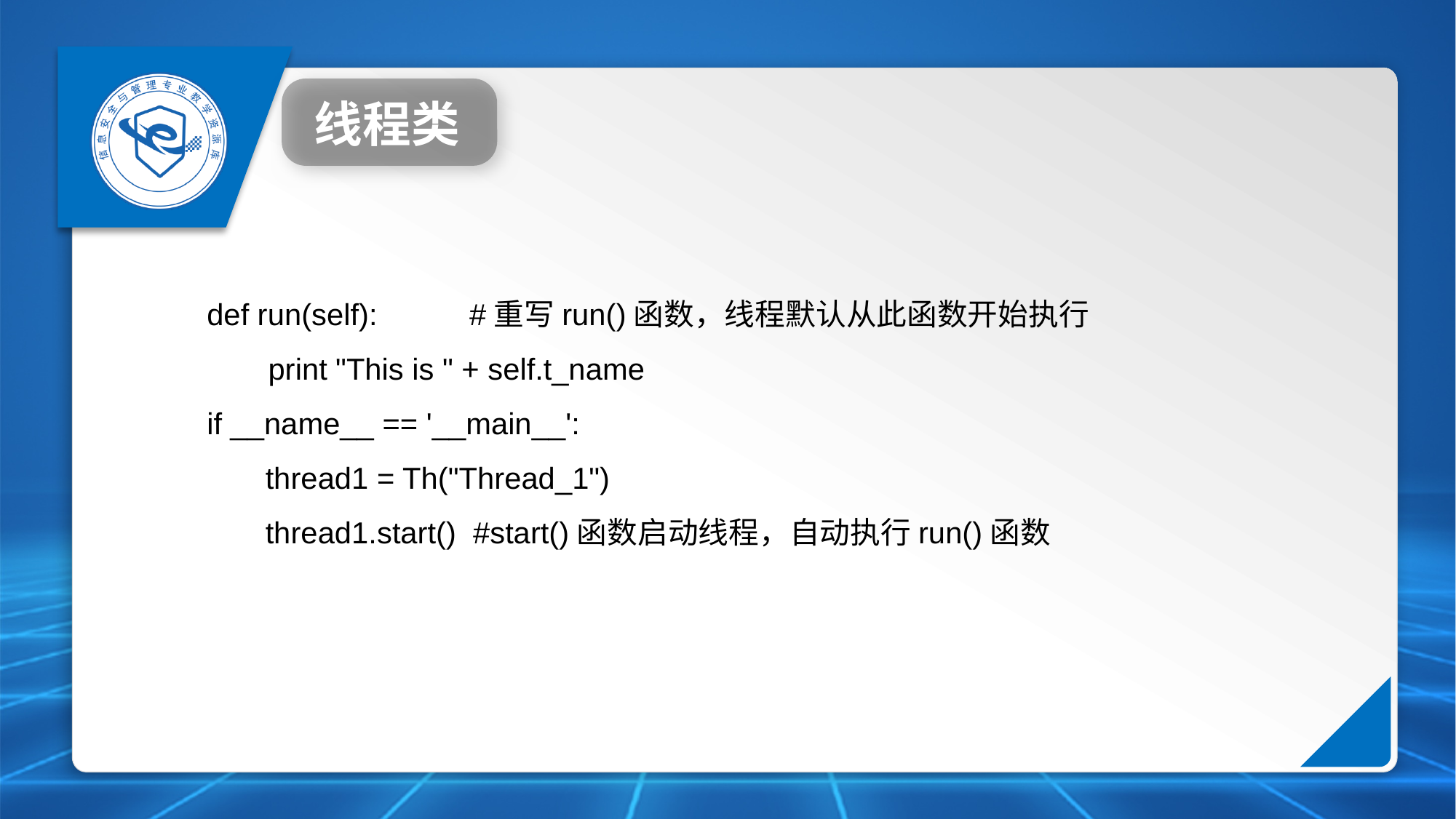

线程类
def run(self):           #重写run()函数，线程默认从此函数开始执行
        print "This is " + self.t_name
if __name__ == '__main__':
       thread1 = Th("Thread_1")
       thread1.start()  #start()函数启动线程，自动执行run()函数